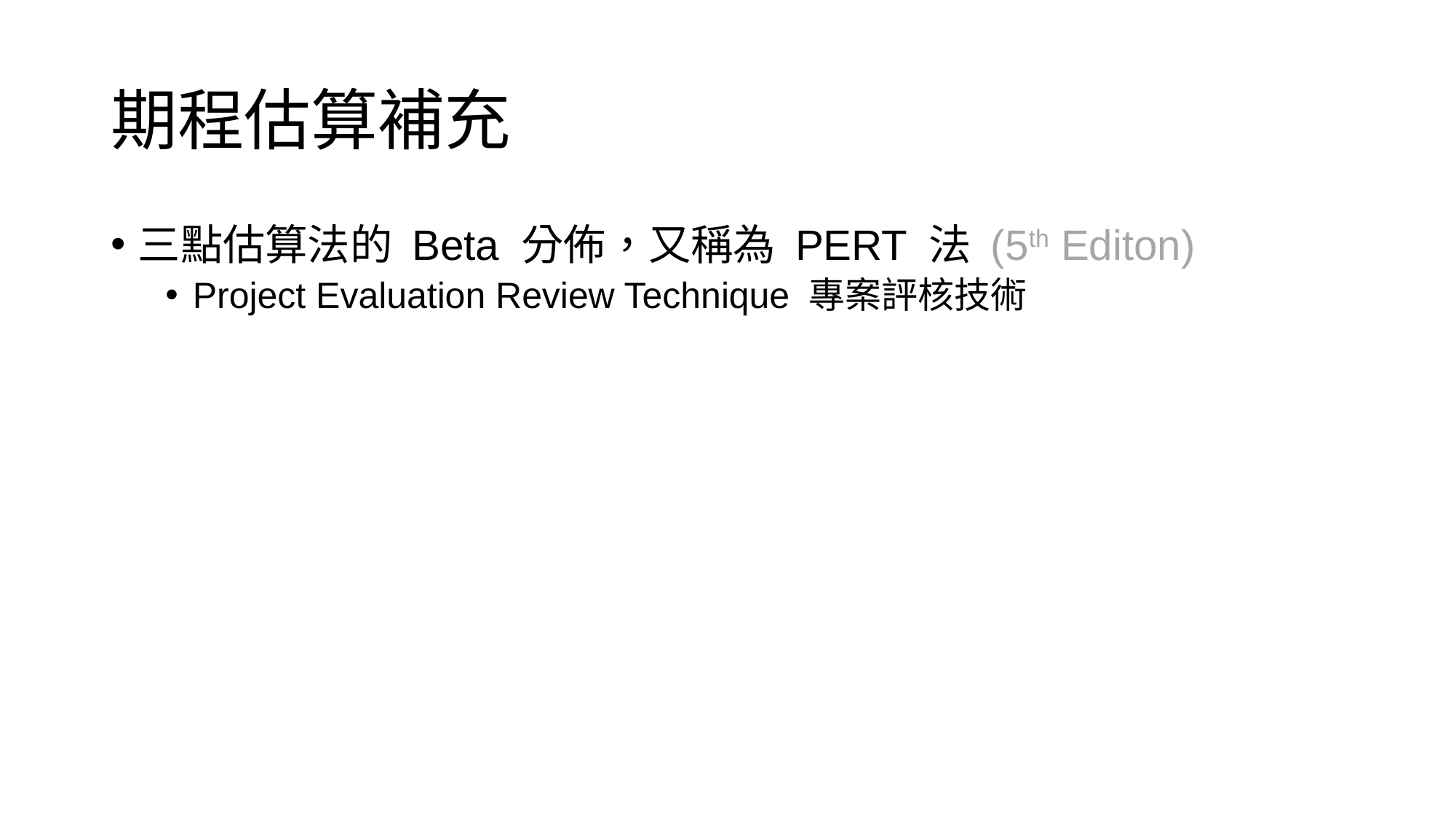

# 期程估算補充
三點估算法的 Beta 分佈，又稱為 PERT 法 (5th Editon)
Project Evaluation Review Technique 專案評核技術